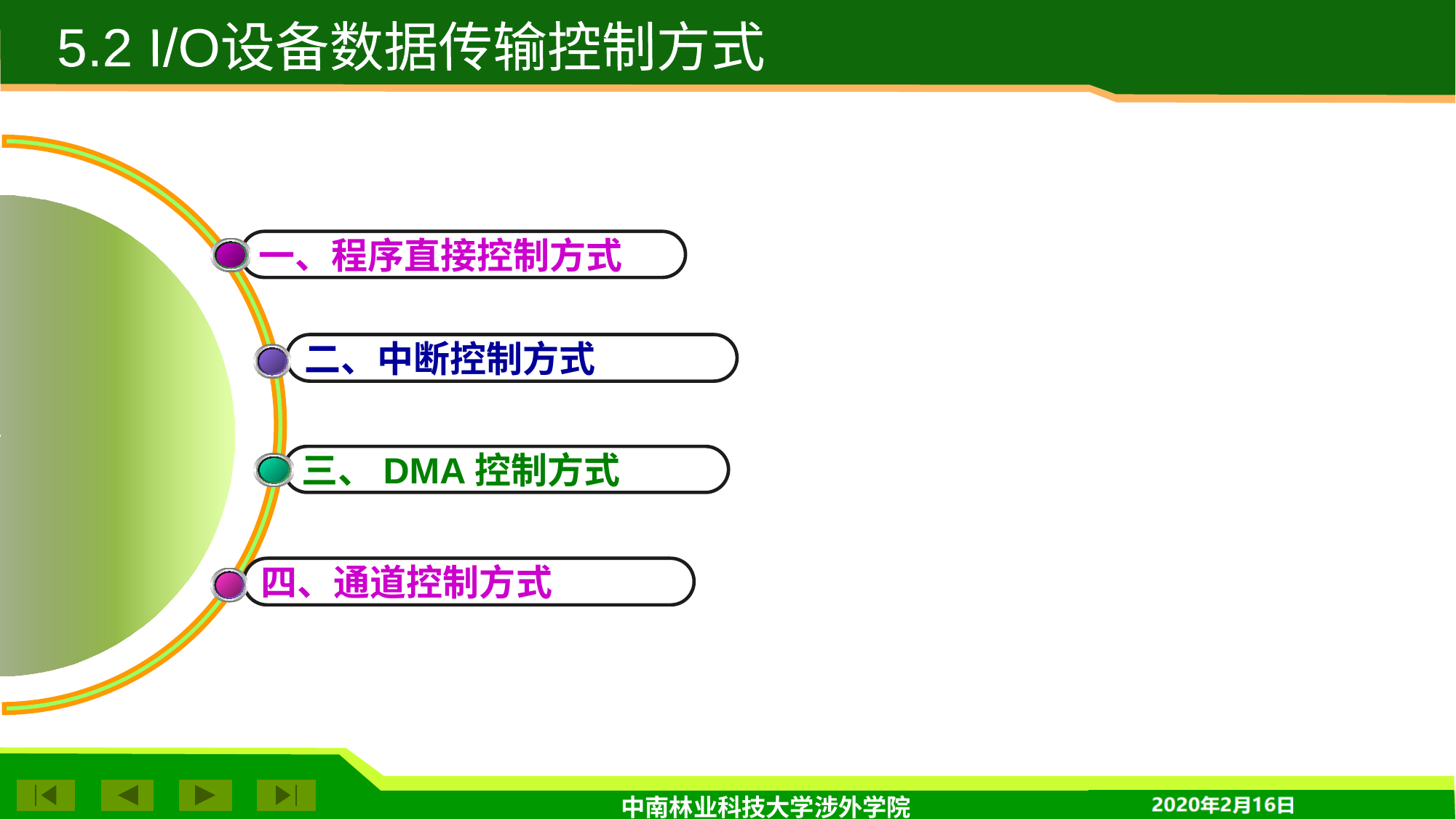

5.2 I/O设备数据传输控制方式

一、程序直接控制方式

二、中断控制方式

三、DMA控制方式

四、通道控制方式